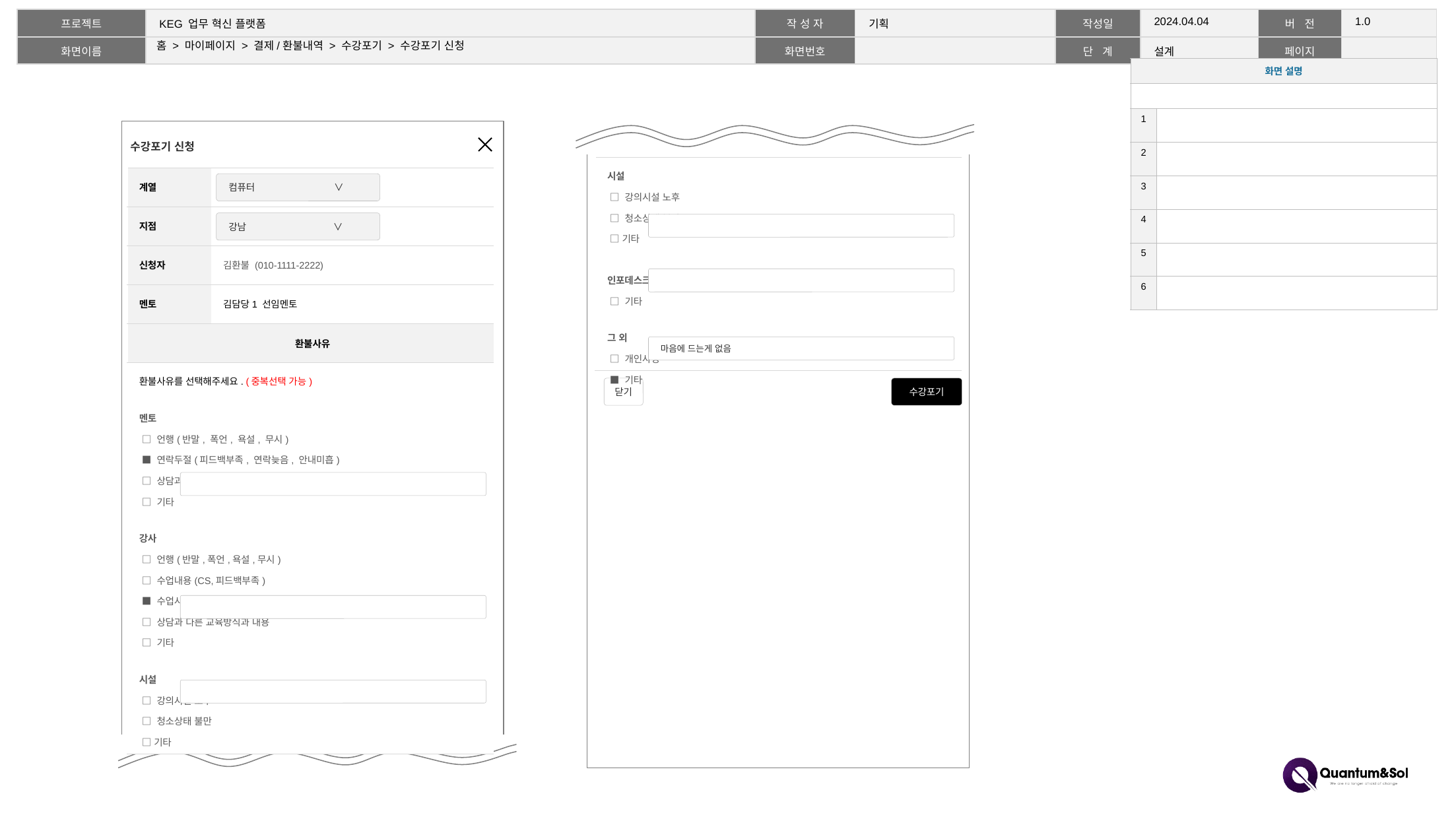

# 홈 > 마이페이지 > 결제/환불내역 > 수강포기 > 수강포기 신청
| 화면 설명 |  |
| --- | --- |
|  |  |
| 1 |  |
| 2 |  |
| 3 |  |
| 4 |  |
| 5 |  |
| 6 |  |
수강포기 신청
| 시설 □ 강의시설 노후 □ 청소상태 불만 □ 기타 인포데스크 □ 기타 그 외 □ 개인사정 ■ 기타 |
| --- |
| 계열 |  |
| --- | --- |
| 지점 |  |
| 신청자 | 김환불 (010-1111-2222) |
| 멘토 | 김담당1 선임멘토 |
| 환불사유 |  |
| 환불사유를 선택해주세요. (중복선택 가능) 멘토 □ 언행(반말, 폭언, 욕설, 무시) ■ 연락두절(피드백부족, 연락늦음, 안내미흡) □ 상담과 다른 수업 내용 □ 기타 강사 □ 언행(반말,폭언,욕설,무시) □ 수업내용(CS,피드백부족) ■ 수업시간 미준수(지각/조기종료) □ 상담과 다른 교육방식과 내용 □ 기타 시설 □ 강의시설 노후 □ 청소상태 불만 □ 기타 |  |
컴퓨터                              ∨
강남                                 ∨

마음에 드는게 없음
닫기
수강포기